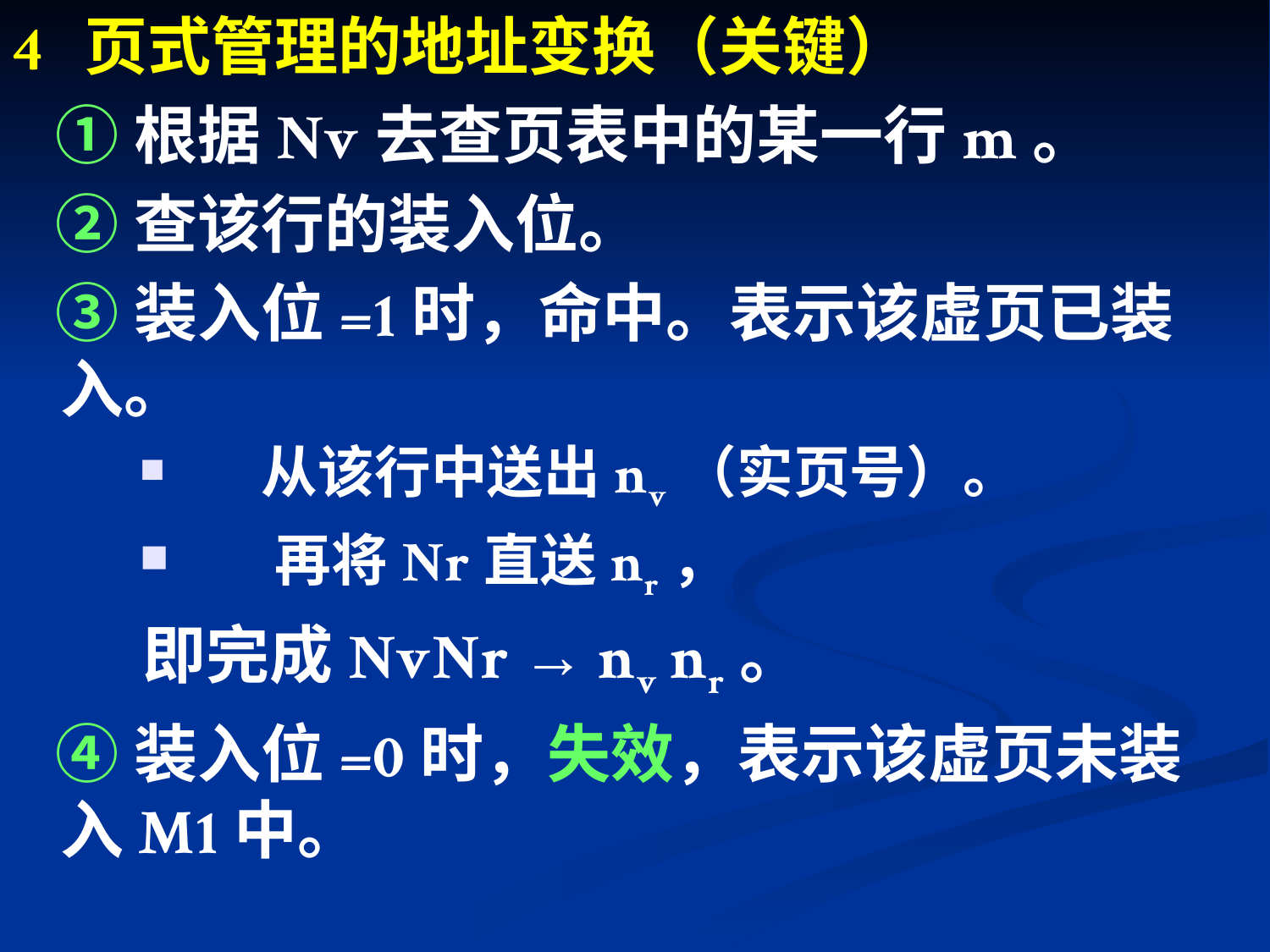

4  页式管理的地址变换（关键）
   ①根据Nv去查页表中的某一行m。
   ②查该行的装入位。
   ③装入位=1时，命中。表示该虚页已装入。
       从该行中送出nv（实页号）。
       再将Nr直送nr，
        即完成NvNr → nv nr。
   ④装入位=0时，失效，表示该虚页未装入M1中。